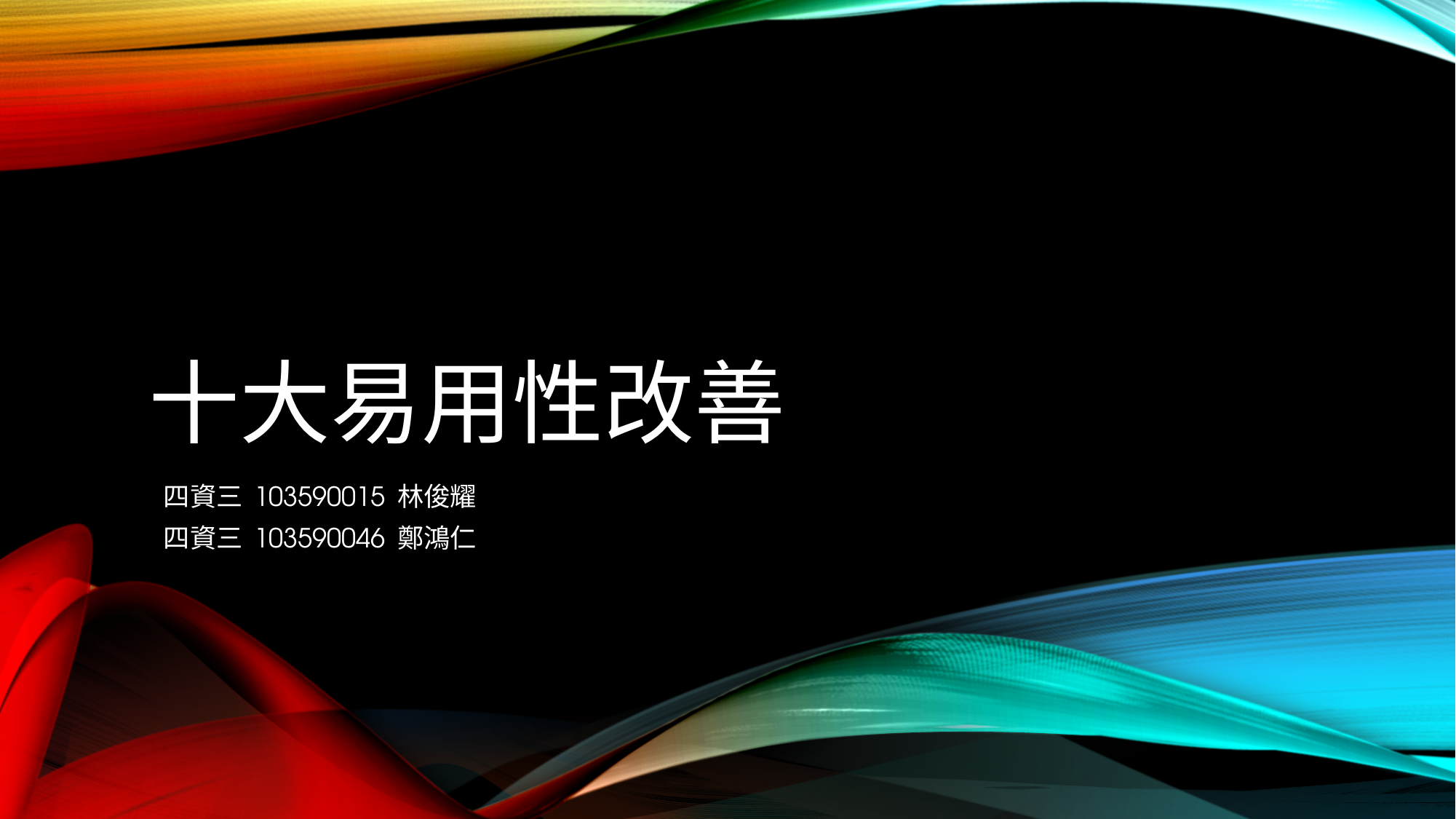

# 十大易用性改善
四資三 103590015 林俊耀
四資三 103590046 鄭鴻仁